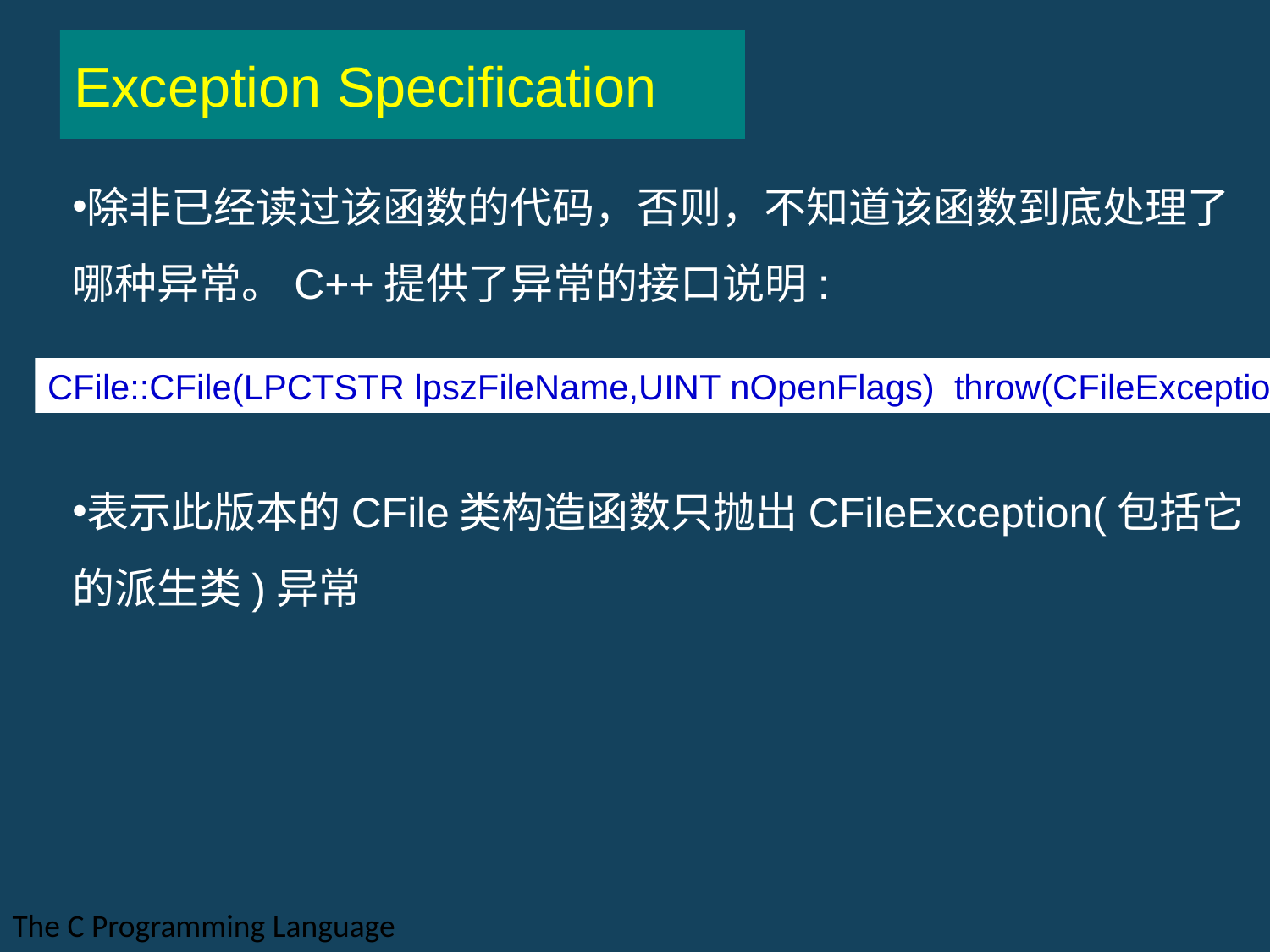

# Exception Specification
除非已经读过该函数的代码，否则，不知道该函数到底处理了哪种异常。C++提供了异常的接口说明:

表示此版本的CFile类构造函数只抛出CFileException(包括它的派生类)异常
CFile::CFile(LPCTSTR lpszFileName,UINT nOpenFlags)  throw(CFileException);
The C Programming Language